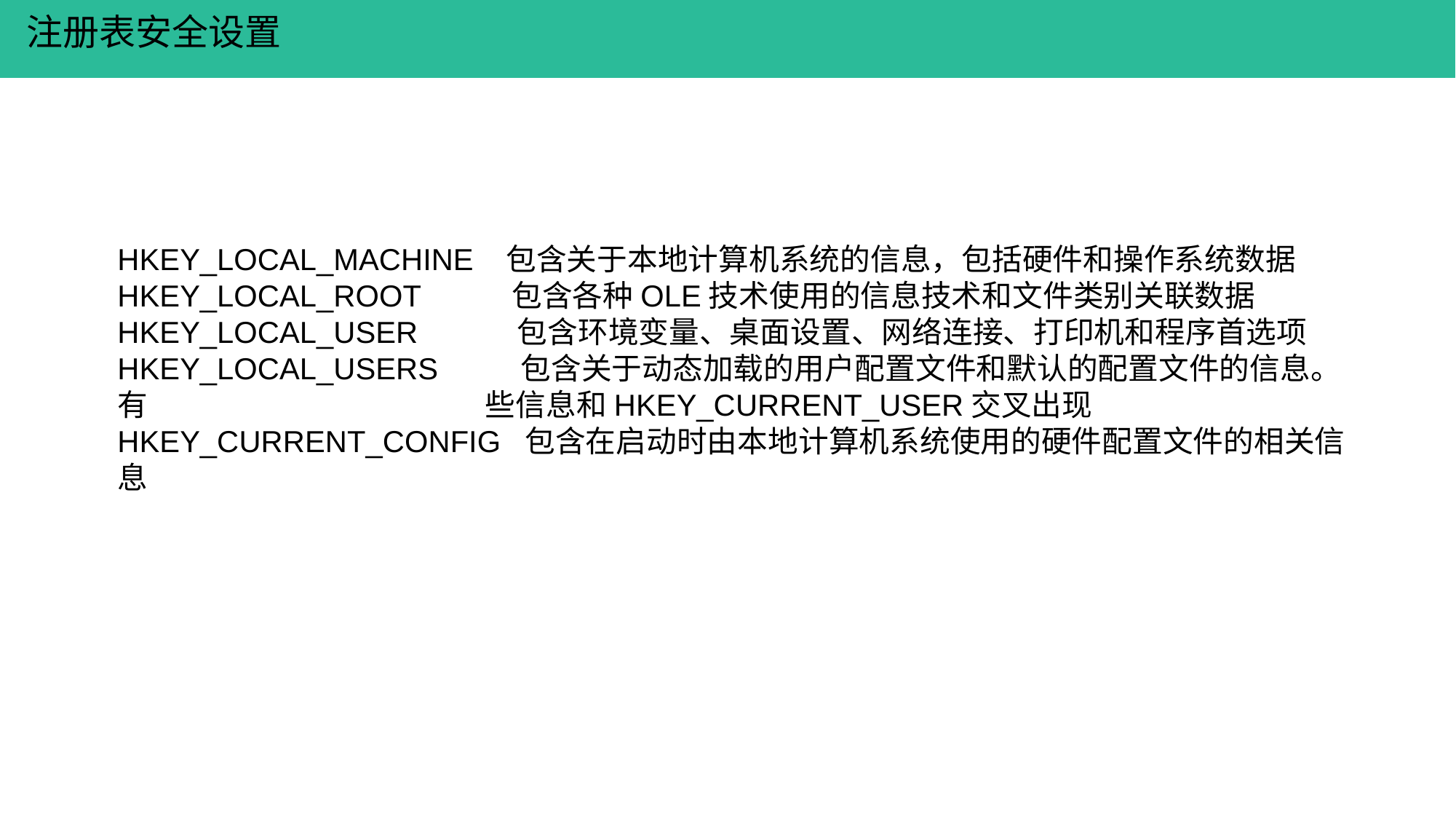

注册表安全设置
HKEY_LOCAL_MACHINE   包含关于本地计算机系统的信息，包括硬件和操作系统数据
HKEY_LOCAL_ROOT          包含各种OLE技术使用的信息技术和文件类别关联数据
HKEY_LOCAL_USER           包含环境变量、桌面设置、网络连接、打印机和程序首选项
HKEY_LOCAL_USERS         包含关于动态加载的用户配置文件和默认的配置文件的信息。有			      些信息和HKEY_CURRENT_USER交叉出现
HKEY_CURRENT_CONFIG  包含在启动时由本地计算机系统使用的硬件配置文件的相关信息